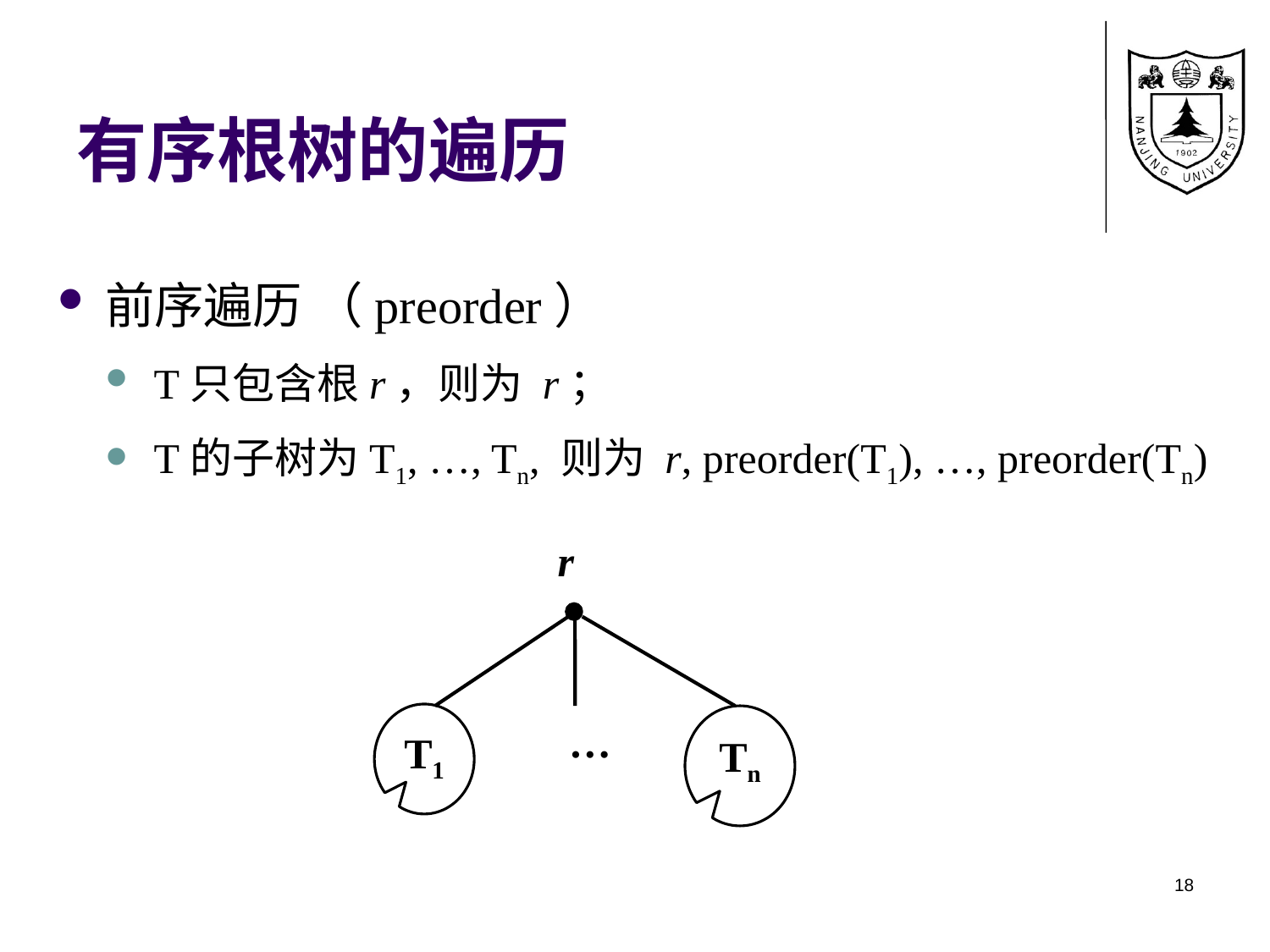

# 有序根树的遍历
前序遍历 （preorder）
T只包含根r，则为 r；
T的子树为T1, …, Tn, 则为 r, preorder(T1), …, preorder(Tn)
r

…
T1
Tn
18